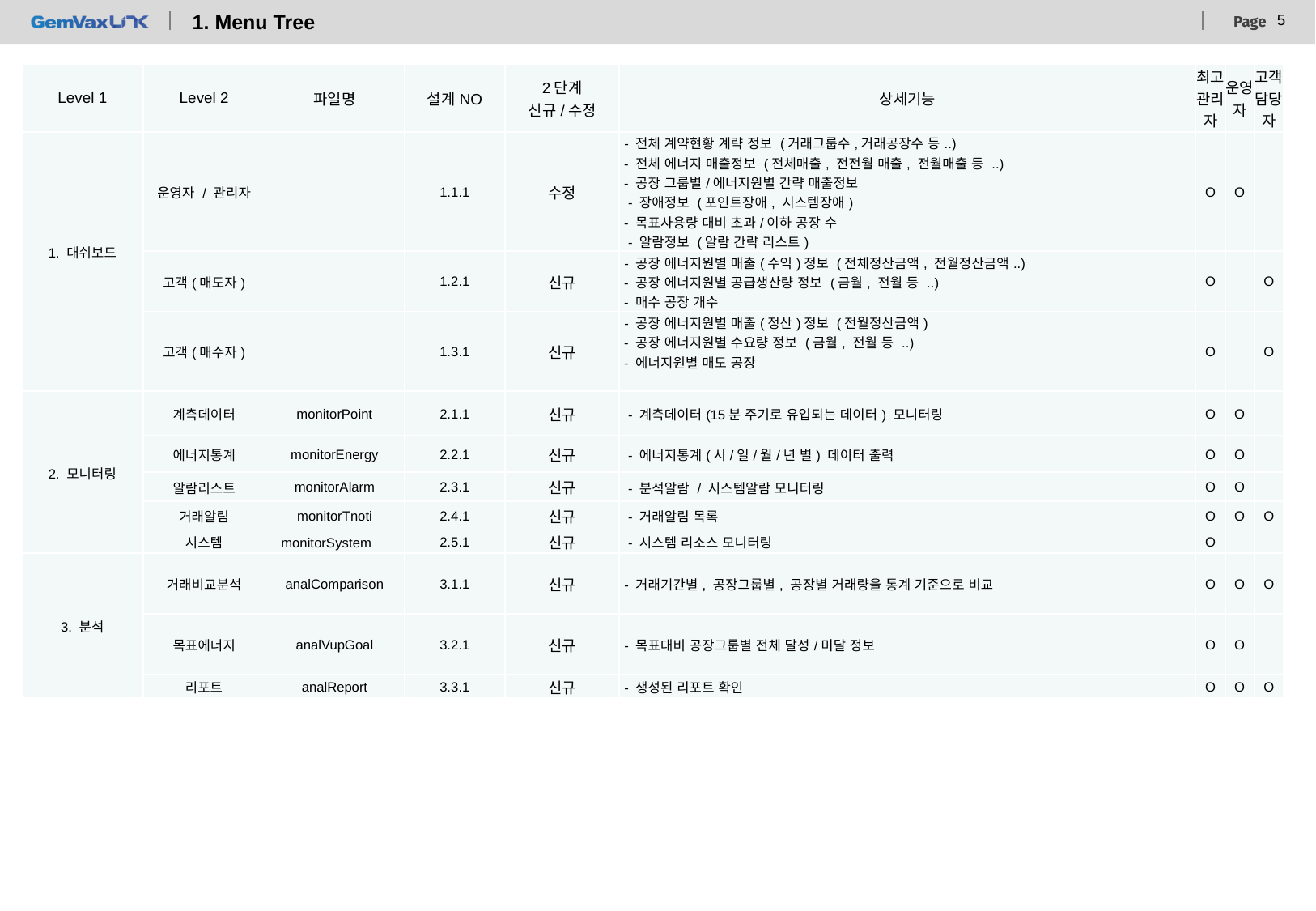

# 1. Menu Tree
| Level 1 | Level 2 | 파일명 | 설계NO | 2단계 신규/수정 | 상세기능 | 최고 관리자 | 운영자 | 고객담당자 |
| --- | --- | --- | --- | --- | --- | --- | --- | --- |
| 1. 대쉬보드 | 운영자 / 관리자 |  | 1.1.1 | 수정 | - 전체 계약현황 계략 정보 (거래그룹수,거래공장수 등..) - 전체 에너지 매출정보 (전체매출, 전전월 매출, 전월매출 등 ..) - 공장 그룹별/에너지원별 간략 매출정보 - 장애정보 (포인트장애, 시스템장애) - 목표사용량 대비 초과/이하 공장 수 - 알람정보 (알람 간략 리스트) | O | O |  |
|  | 고객(매도자) |  | 1.2.1 | 신규 | - 공장 에너지원별 매출(수익)정보 (전체정산금액, 전월정산금액..) - 공장 에너지원별 공급생산량 정보 (금월, 전월 등 ..) - 매수 공장 개수 | O |  | O |
|  | 고객(매수자) |  | 1.3.1 | 신규 | - 공장 에너지원별 매출(정산)정보 (전월정산금액) - 공장 에너지원별 수요량 정보 (금월, 전월 등 ..) - 에너지원별 매도 공장 | O |  | O |
| 2. 모니터링 | 계측데이터 | monitorPoint | 2.1.1 | 신규 | - 계측데이터(15분 주기로 유입되는 데이터) 모니터링 | O | O |  |
|  | 에너지통계 | monitorEnergy | 2.2.1 | 신규 | - 에너지통계(시/일/월/년 별) 데이터 출력 | O | O |  |
|  | 알람리스트 | monitorAlarm | 2.3.1 | 신규 | - 분석알람 / 시스템알람 모니터링 | O | O |  |
|  | 거래알림 | monitorTnoti | 2.4.1 | 신규 | - 거래알림 목록 | O | O | O |
|  | 시스템 | monitorSystem | 2.5.1 | 신규 | - 시스템 리소스 모니터링 | O |  |  |
| 3. 분석 | 거래비교분석 | analComparison | 3.1.1 | 신규 | - 거래기간별, 공장그룹별, 공장별 거래량을 통계 기준으로 비교 | O | O | O |
|  | 목표에너지 | analVupGoal | 3.2.1 | 신규 | - 목표대비 공장그룹별 전체 달성/미달 정보 | O | O |  |
|  | 리포트 | analReport | 3.3.1 | 신규 | - 생성된 리포트 확인 | O | O | O |